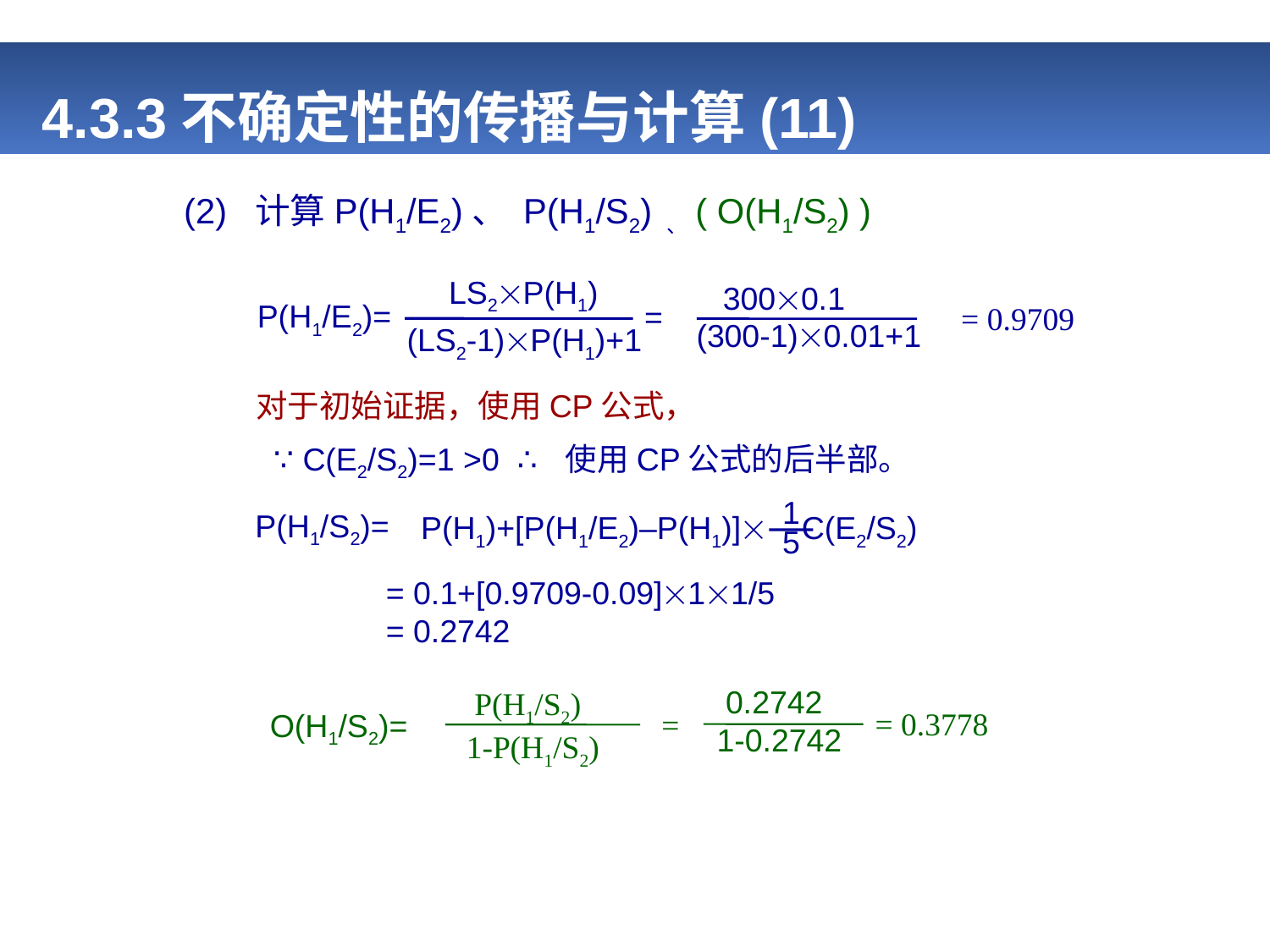

# 4.3.3不确定性的传播与计算(11)
(2)  计算P(H1/E2)、 P(H1/S2) 、( O(H1/S2) )
LS2×P(H1)
P(H1/E2)=
(LS2-1)×P(H1)+1

=
   300×0.1
(300-1)×0.01+1
= 0.9709

对于初始证据，使用CP公式，
  ∵ C(E2/S2)=1 >0  ∴ 使用CP公式的后半部。

1
5
P(H1)+[P(H1/E2)–P(H1)]×    C(E2/S2)

P(H1/S2)=
= 0.1+[0.9709-0.09]×1×1/5
= 0.2742
 0.2742
1-0.2742
 P(H1/S2)
1-P(H1/S2)

= 0.3778
=
O(H1/S2)=